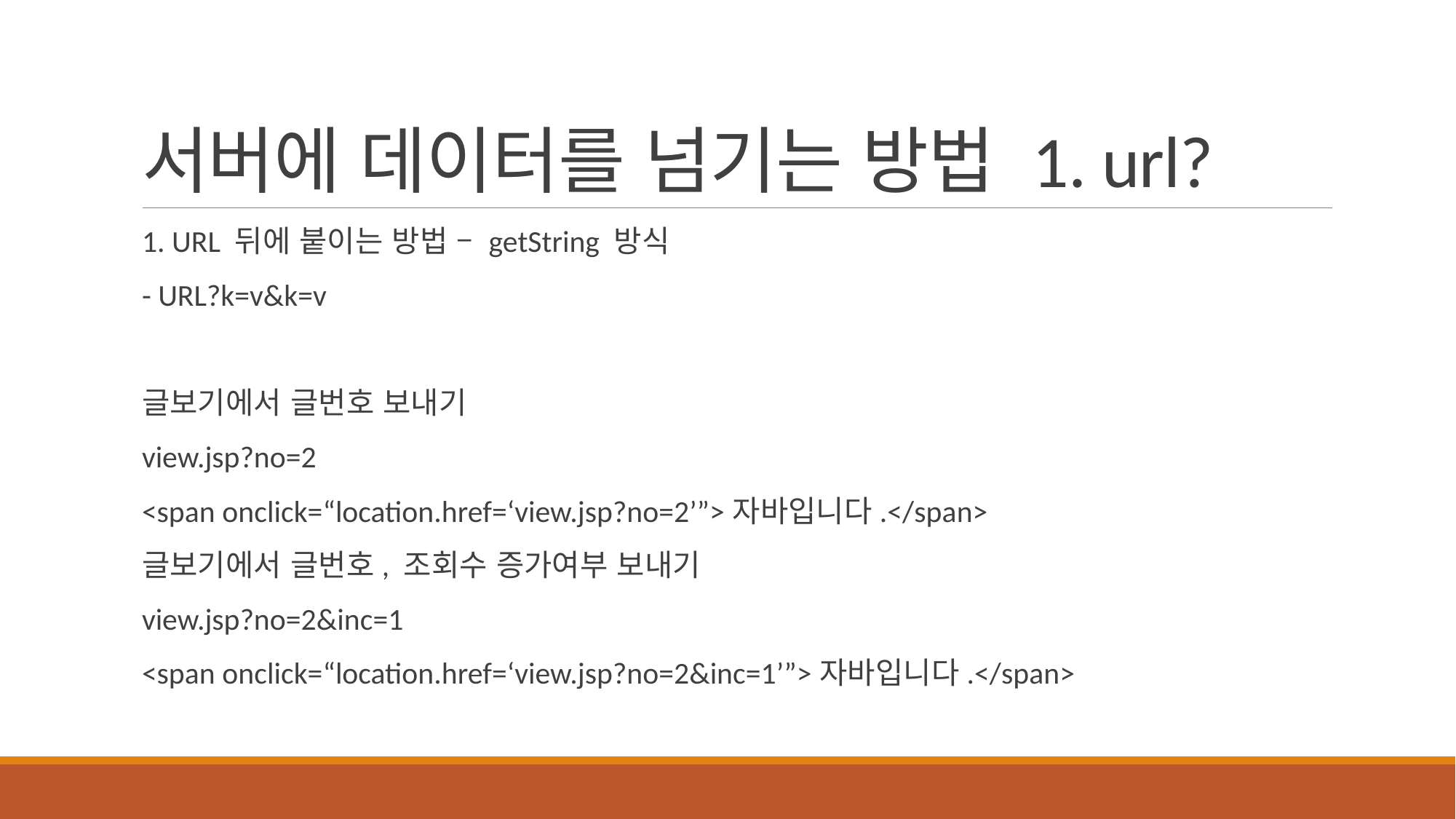

# 서버에 데이터를 넘기는 방법 1. url?
1. URL 뒤에 붙이는 방법 – getString 방식
- URL?k=v&k=v

글보기에서 글번호 보내기
view.jsp?no=2
<span onclick=“location.href=‘view.jsp?no=2’”>자바입니다.</span>
글보기에서 글번호, 조회수 증가여부 보내기
view.jsp?no=2&inc=1
<span onclick=“location.href=‘view.jsp?no=2&inc=1’”>자바입니다.</span>